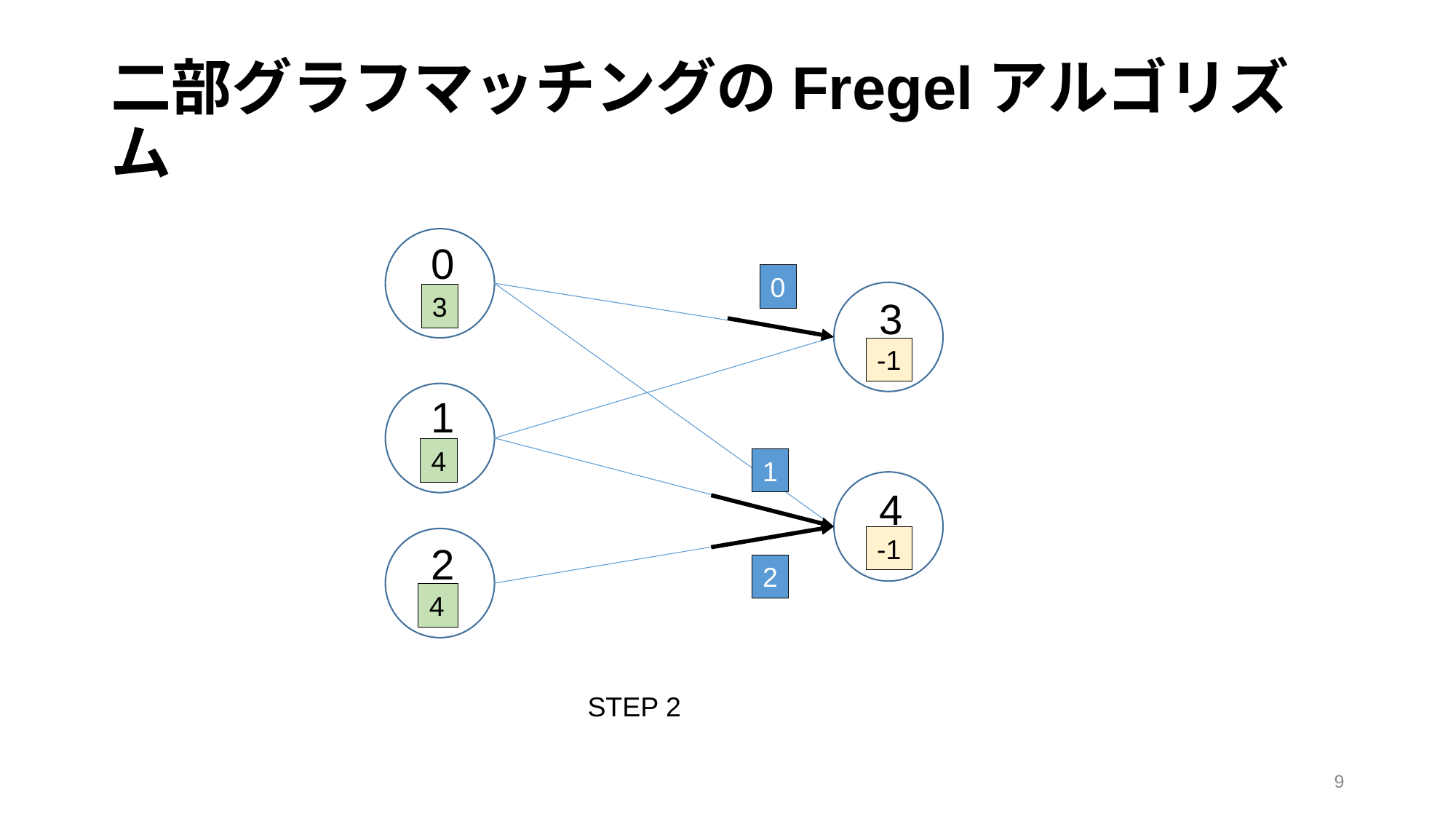

# 二部グラフマッチングのFregelアルゴリズム

0
0

3
3
-1

1
4
1

4
-1

2
2
4
STEP 2
9